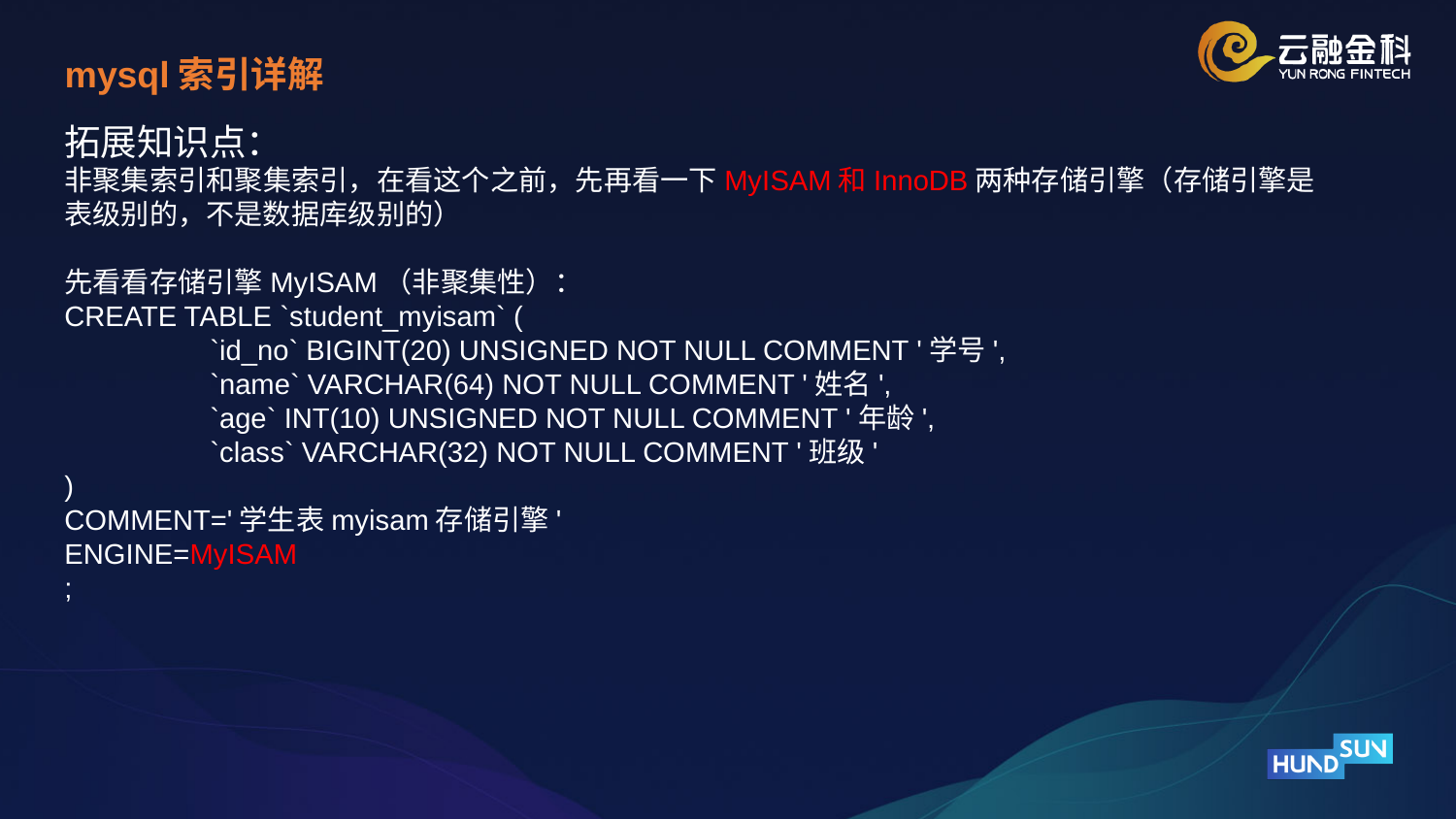

mysql索引详解
拓展知识点：
非聚集索引和聚集索引，在看这个之前，先再看一下MyISAM和InnoDB两种存储引擎（存储引擎是表级别的，不是数据库级别的）

先看看存储引擎MyISAM（非聚集性）：
CREATE TABLE `student_myisam` (
	`id_no` BIGINT(20) UNSIGNED NOT NULL COMMENT '学号',
	`name` VARCHAR(64) NOT NULL COMMENT '姓名',
	`age` INT(10) UNSIGNED NOT NULL COMMENT '年龄',
	`class` VARCHAR(32) NOT NULL COMMENT '班级'
)
COMMENT='学生表myisam存储引擎'
ENGINE=MyISAM
;